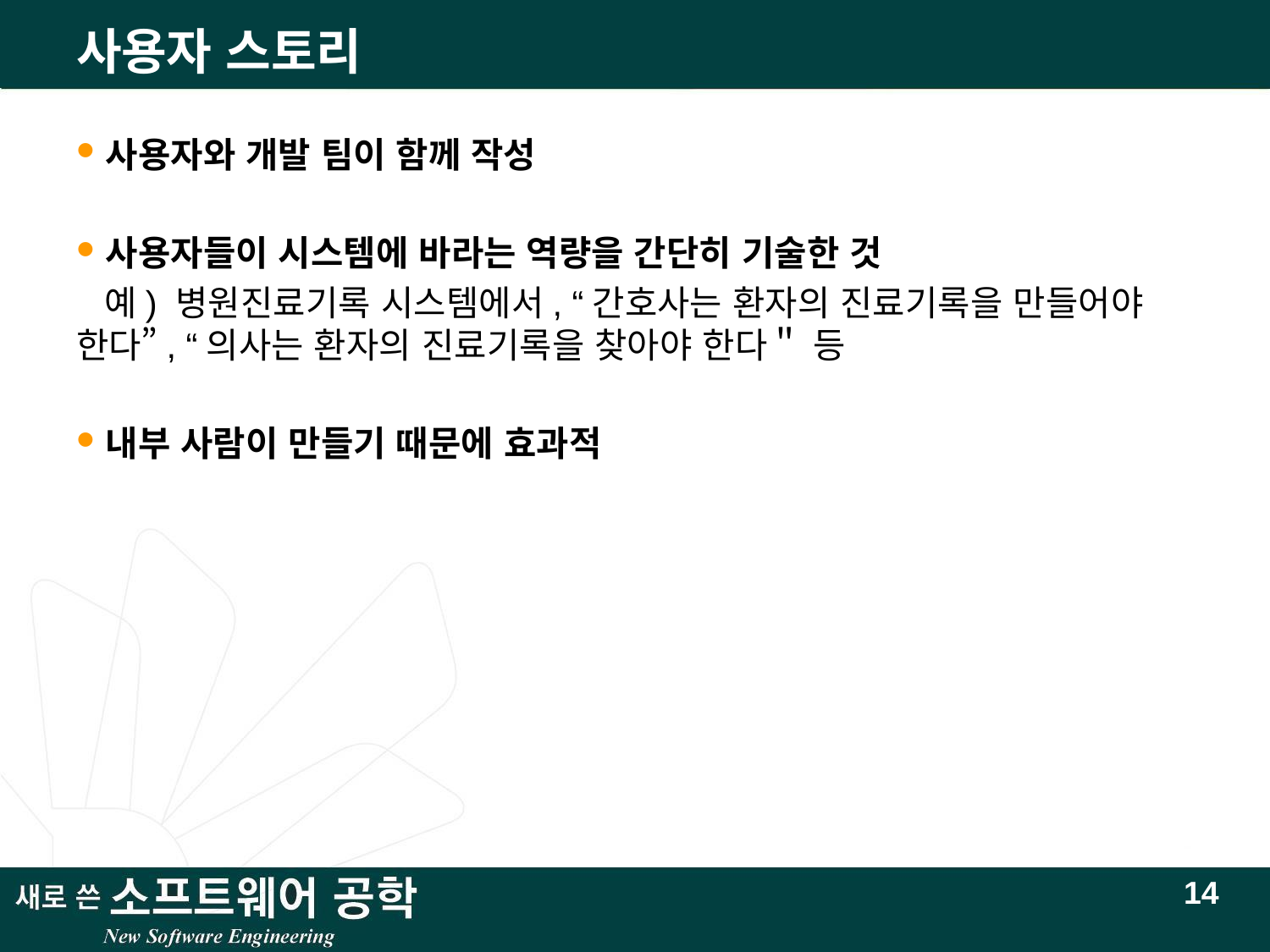

# 사용자 스토리
사용자와 개발 팀이 함께 작성

사용자들이 시스템에 바라는 역량을 간단히 기술한 것
  예) 병원진료기록 시스템에서, “간호사는 환자의 진료기록을 만들어야 한다”, “의사는 환자의 진료기록을 찾아야 한다＂ 등

내부 사람이 만들기 때문에 효과적
14